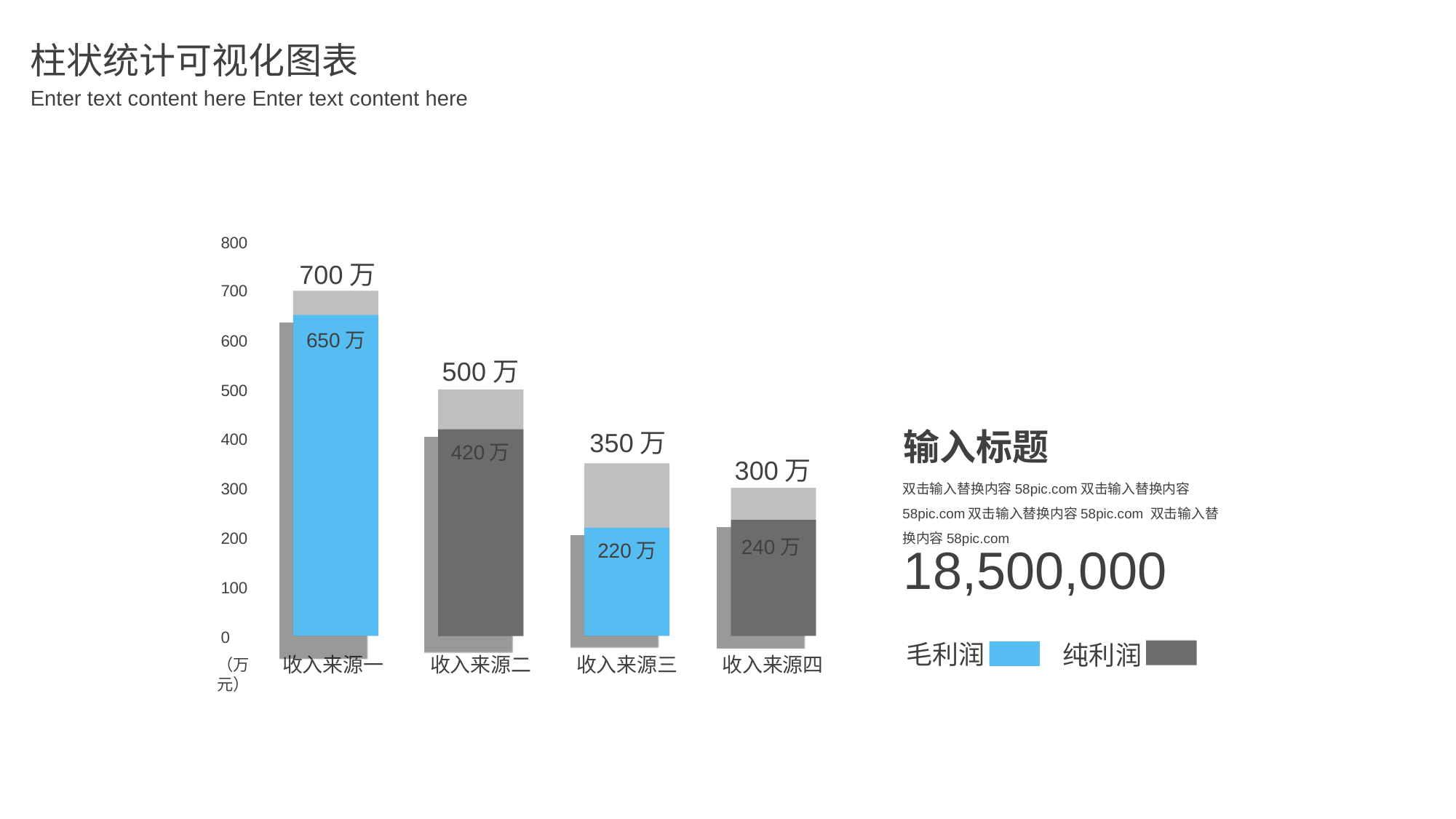

柱状统计可视化图表
Enter text content here Enter text content here
800
700万
700

650万
600
500万
500

输入标题
双击输入替换内容58pic.com双击输入替换内容58pic.com双击输入替换内容58pic.com 双击输入替换内容58pic.com
350万

400
420万
300万

300

200
240万
18,500,000
220万
100
0
毛利润
纯利润

收入来源一
收入来源二
收入来源三
收入来源四
（万元）